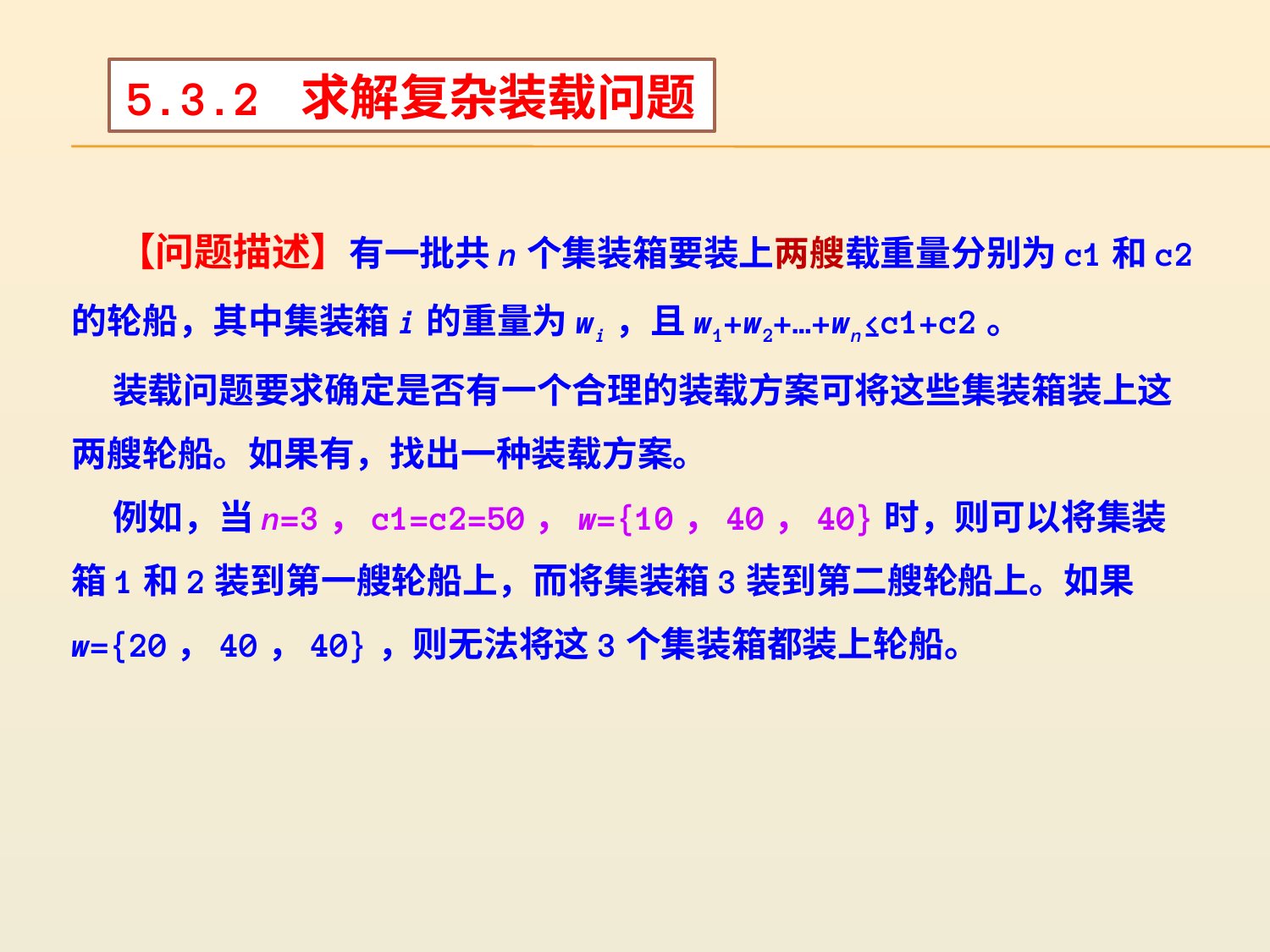

5.3.2 求解复杂装载问题
    【问题描述】有一批共n个集装箱要装上两艘载重量分别为c1和c2的轮船，其中集装箱i的重量为wi，且w1+w2+…+wn≤c1+c2。
    装载问题要求确定是否有一个合理的装载方案可将这些集装箱装上这两艘轮船。如果有，找出一种装载方案。
    例如，当n=3，c1=c2=50，w={10，40，40}时，则可以将集装箱1和2装到第一艘轮船上，而将集装箱3装到第二艘轮船上。如果w={20，40，40}，则无法将这3个集装箱都装上轮船。